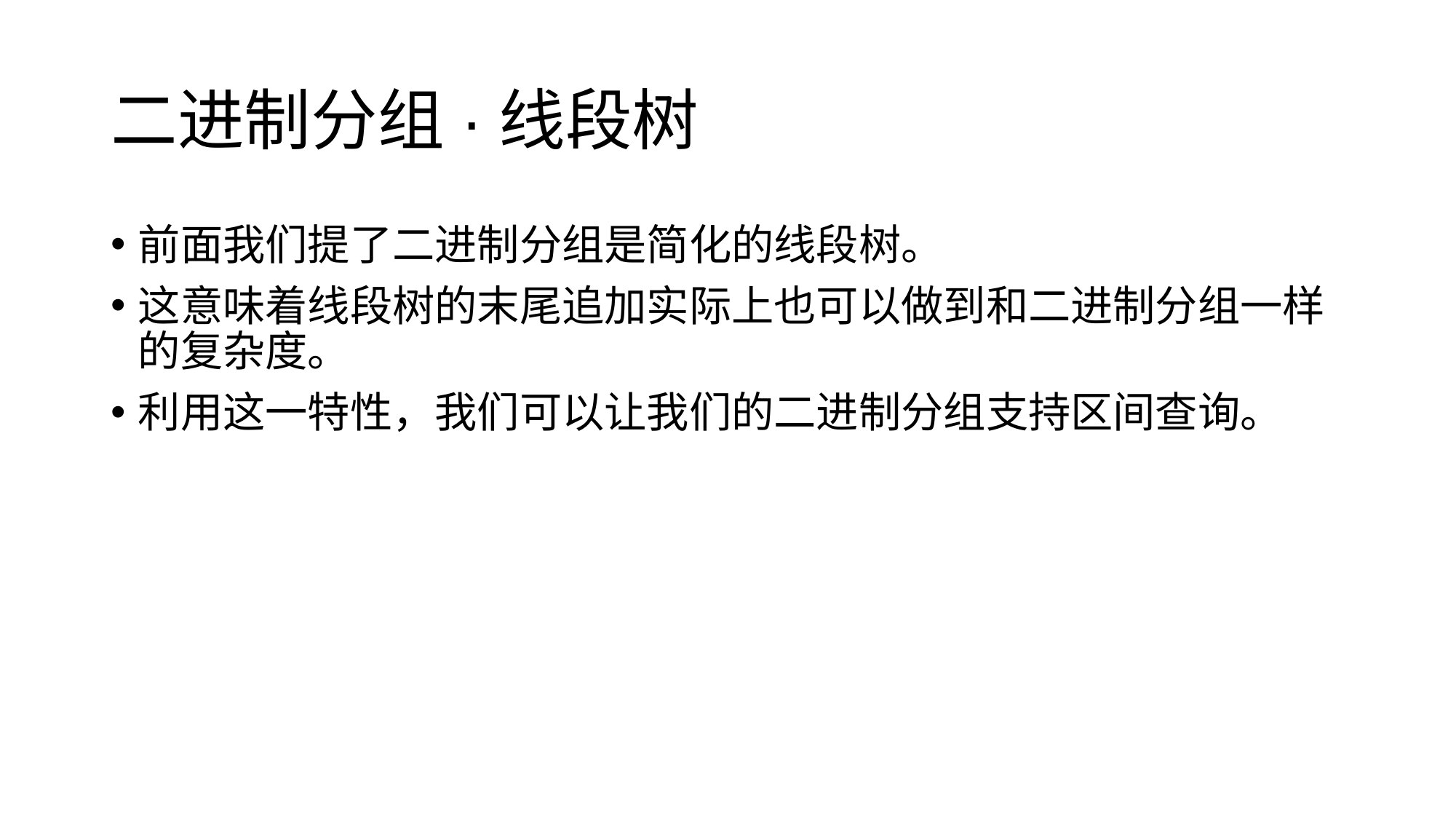

# 二进制分组·线段树
前面我们提了二进制分组是简化的线段树。
这意味着线段树的末尾追加实际上也可以做到和二进制分组一样的复杂度。
利用这一特性，我们可以让我们的二进制分组支持区间查询。